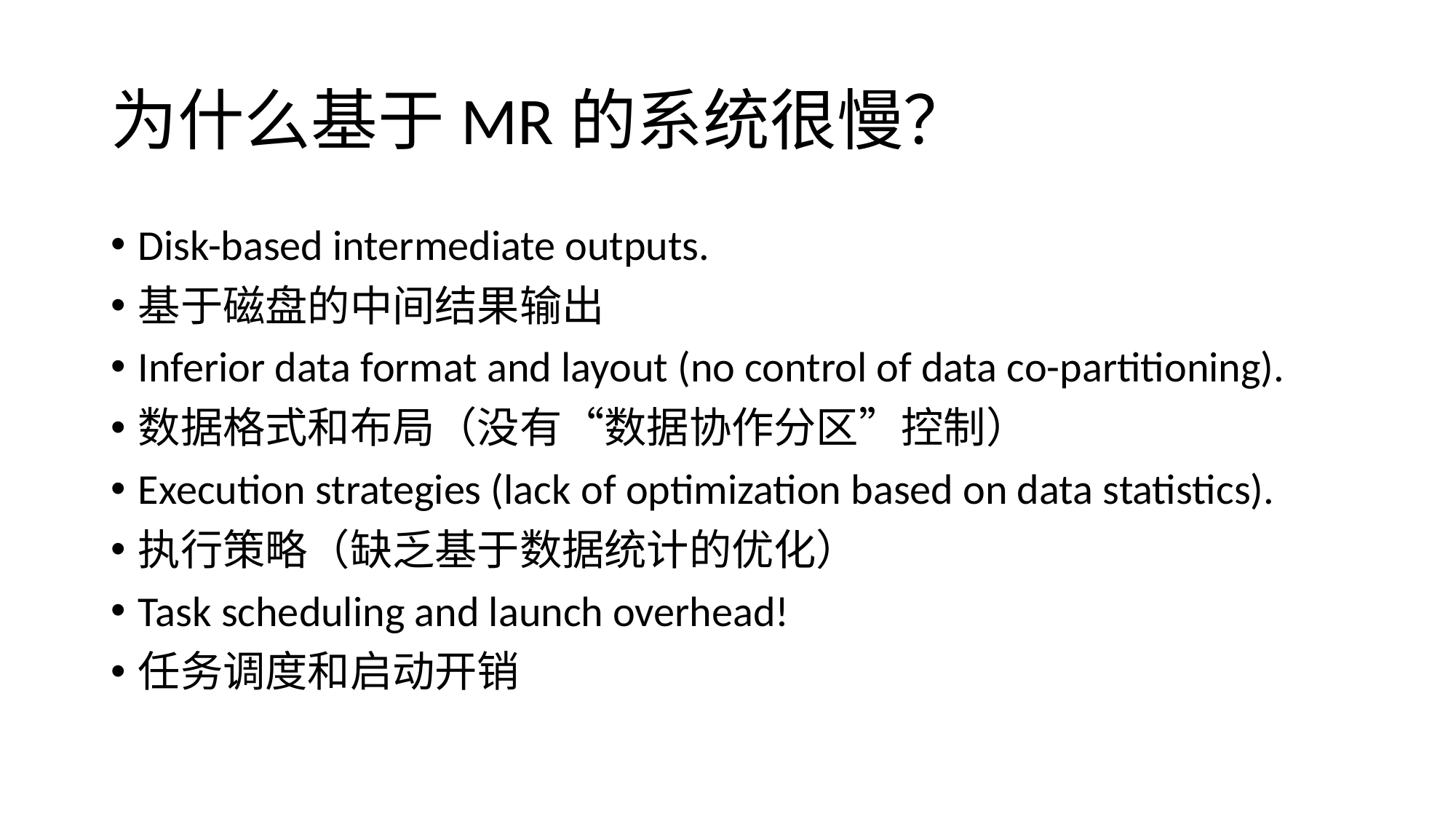

# 为什么基于MR的系统很慢？
Disk-based intermediate outputs.
基于磁盘的中间结果输出
Inferior data format and layout (no control of data co-partitioning).
数据格式和布局（没有“数据协作分区”控制）
Execution strategies (lack of optimization based on data statistics).
执行策略（缺乏基于数据统计的优化）
Task scheduling and launch overhead!
任务调度和启动开销